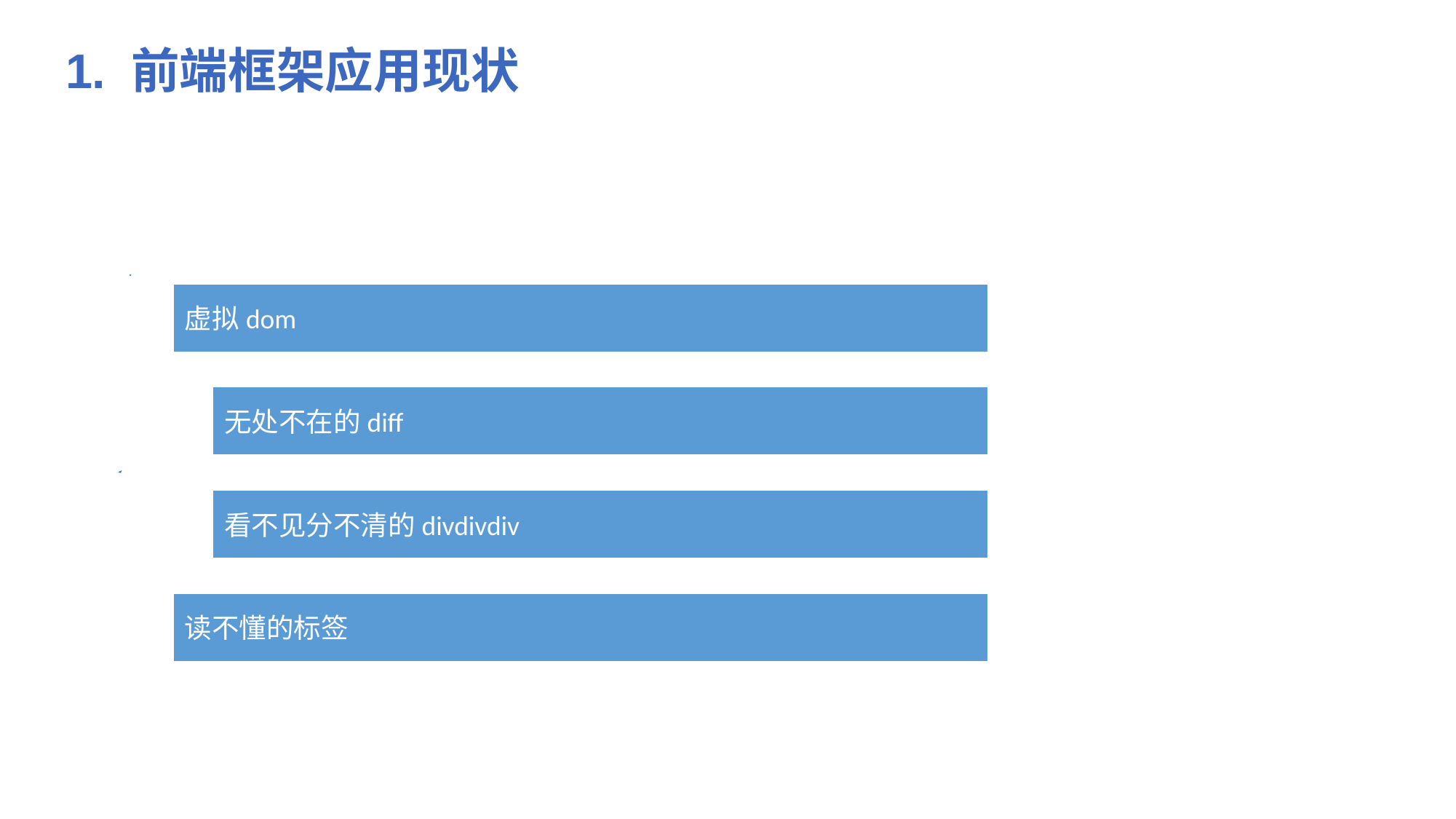

1. 前端框架应用现状
虚拟dom
无处不在的diff
看不见分不清的divdivdiv
读不懂的标签
3